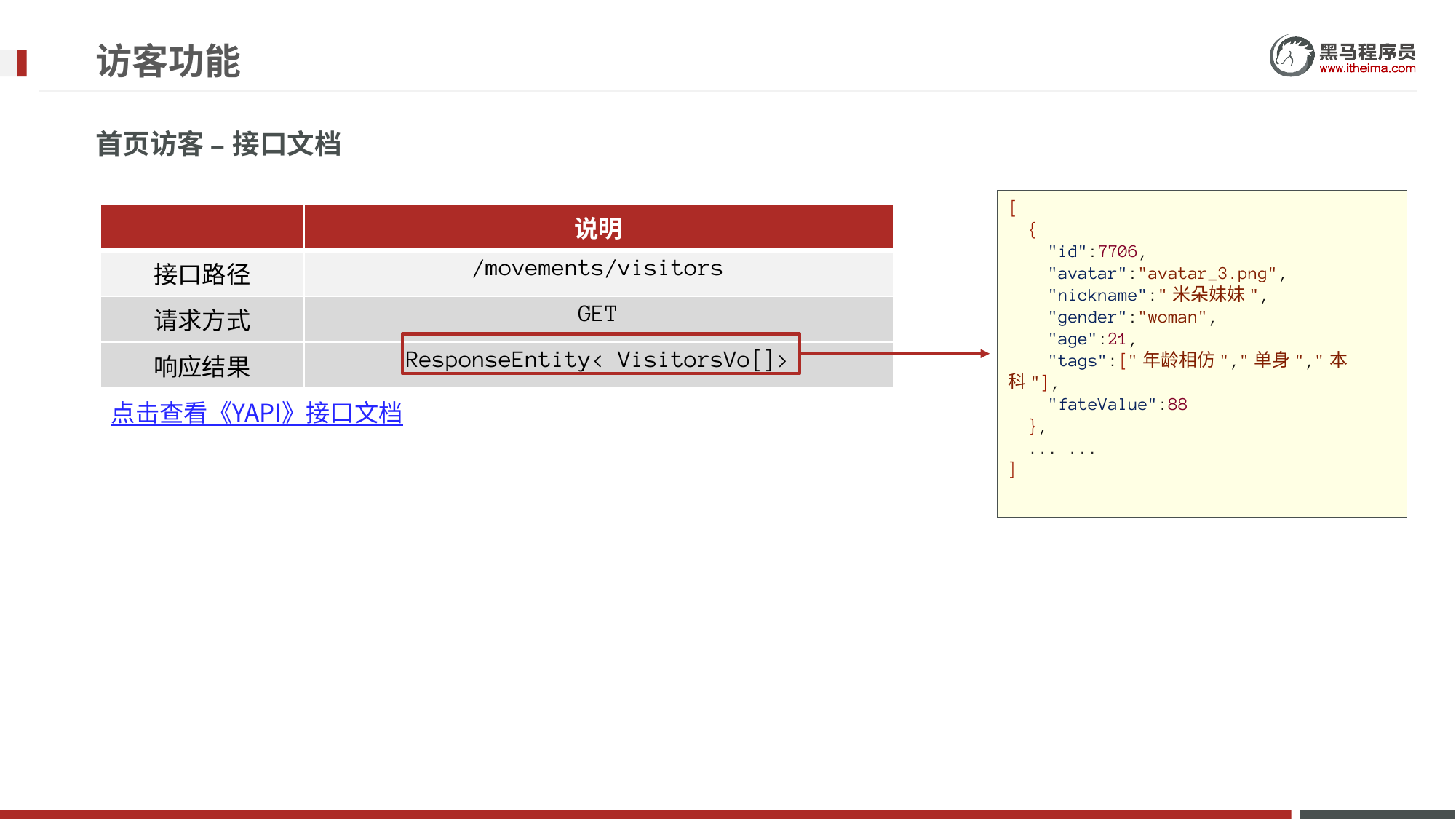

# 访客功能
首页访客-接口文档
[
  {
    "id":7706,
    "avatar":"avatar_3.png",
    "nickname":"米朵妹妹",
    "gender":"woman",
    "age":21,
    "tags":["年龄相仿","单身","本科"],
    "fateValue":88
  },
  ... ...
]
|  | 说明 |
| --- | --- |
| 接口路径 | /movements/visitors |
| 请求方式 | GET |
| 响应结果 | ResponseEntity< VisitorsVo[]> |

点击查看《YAPI》接口文档